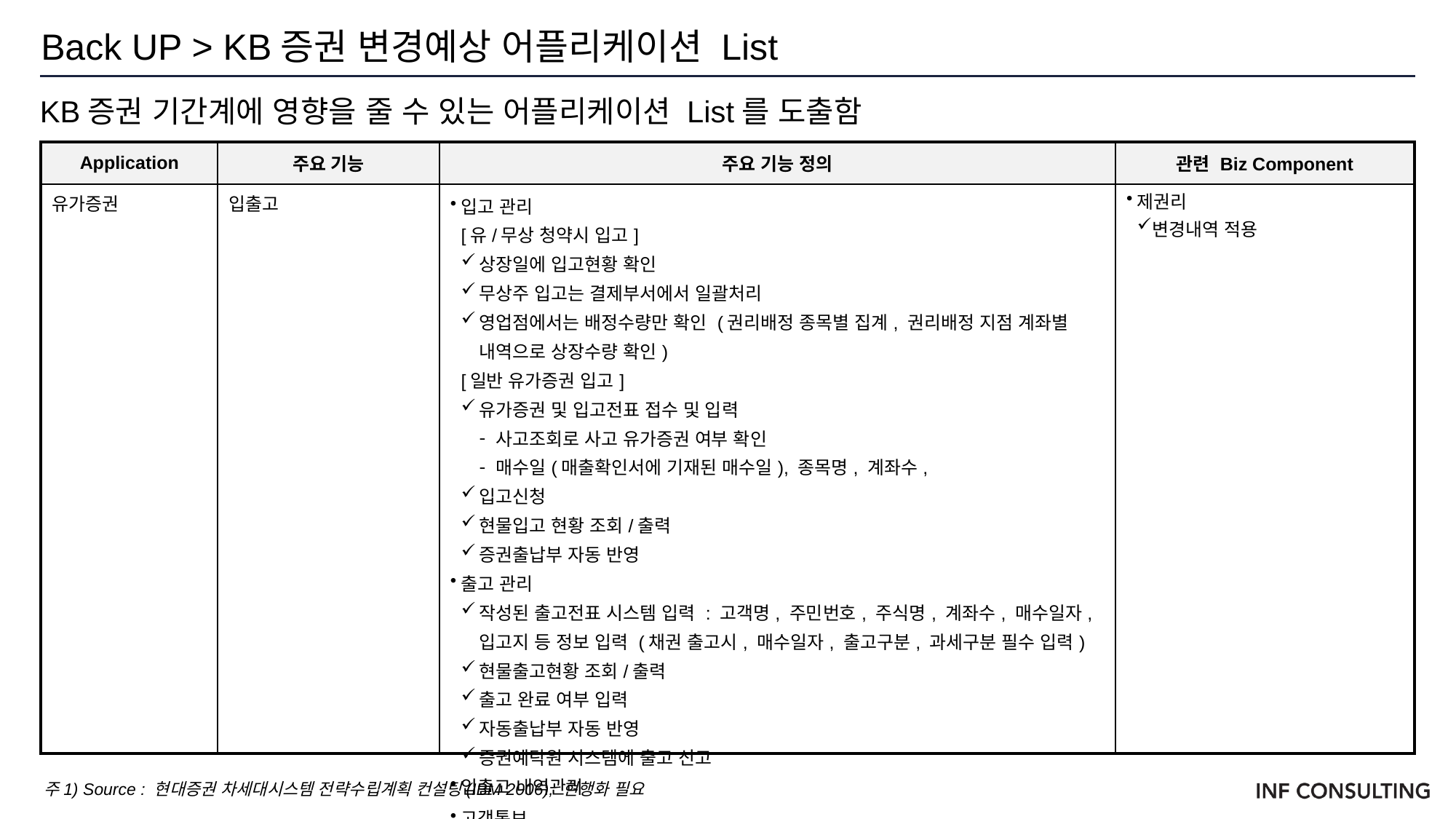

# Back UP > KB증권 변경예상 어플리케이션 List
KB증권 기간계에 영향을 줄 수 있는 어플리케이션 List를 도출함
| Application | 주요 기능 | 주요 기능 정의 | 관련 Biz Component |
| --- | --- | --- | --- |
| 유가증권 | 입출고 | 입고 관리 [유/무상 청약시 입고] 상장일에 입고현황 확인 무상주 입고는 결제부서에서 일괄처리 영업점에서는 배정수량만 확인 (권리배정 종목별 집계, 권리배정 지점 계좌별 내역으로 상장수량 확인) [일반 유가증권 입고] 유가증권 및 입고전표 접수 및 입력 사고조회로 사고 유가증권 여부 확인 매수일(매출확인서에 기재된 매수일), 종목명, 계좌수, 입고신청 현물입고 현황 조회/출력 증권출납부 자동 반영 출고 관리 작성된 출고전표 시스템 입력 : 고객명, 주민번호, 주식명, 계좌수, 매수일자, 입고지 등 정보 입력 (채권 출고시, 매수일자, 출고구분, 과세구분 필수 입력) 현물출고현황 조회/출력 출고 완료 여부 입력 자동출납부 자동 반영 증권예탁원 시스템에 출고 신고 입출고 내역관리 고객통보 입출고 처리 결과에 대한 고객 통보 | 제권리 변경내역 적용 |
주1) Source : 현대증권 차세대시스템 전략수립계획 컨설팅(IBM 2006), 현행화 필요